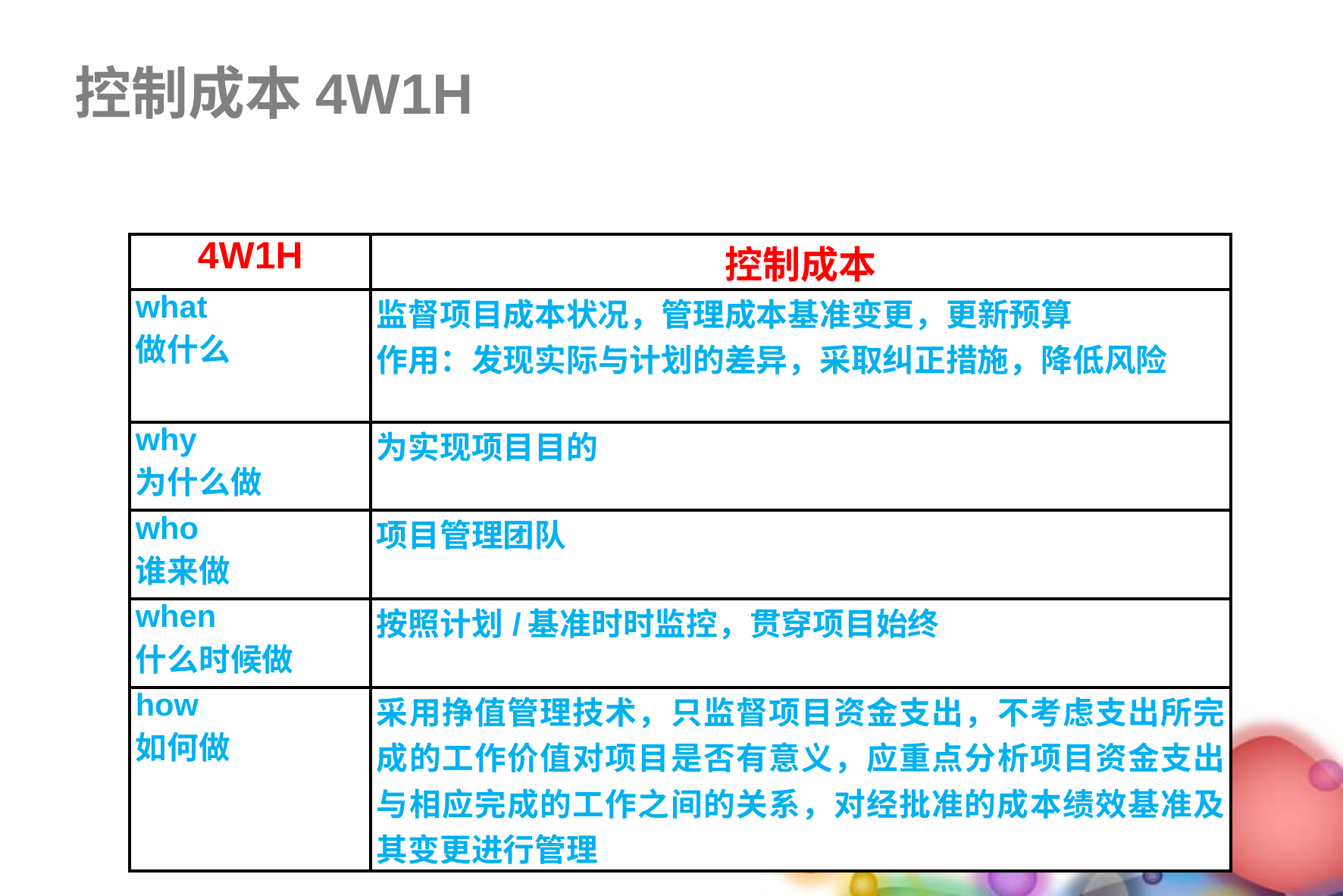

控制成本4W1H
| 4W1H | 控制成本 |
| --- | --- |
| what 做什么 | 监督项目成本状况，管理成本基准变更，更新预算 作用：发现实际与计划的差异，采取纠正措施，降低风险 |
| why 为什么做 | 为实现项目目的 |
| who 谁来做 | 项目管理团队 |
| when 什么时候做 | 按照计划/基准时时监控，贯穿项目始终 |
| how 如何做 | 采用挣值管理技术，只监督项目资金支出，不考虑支出所完成的工作价值对项目是否有意义，应重点分析项目资金支出与相应完成的工作之间的关系，对经批准的成本绩效基准及其变更进行管理 |